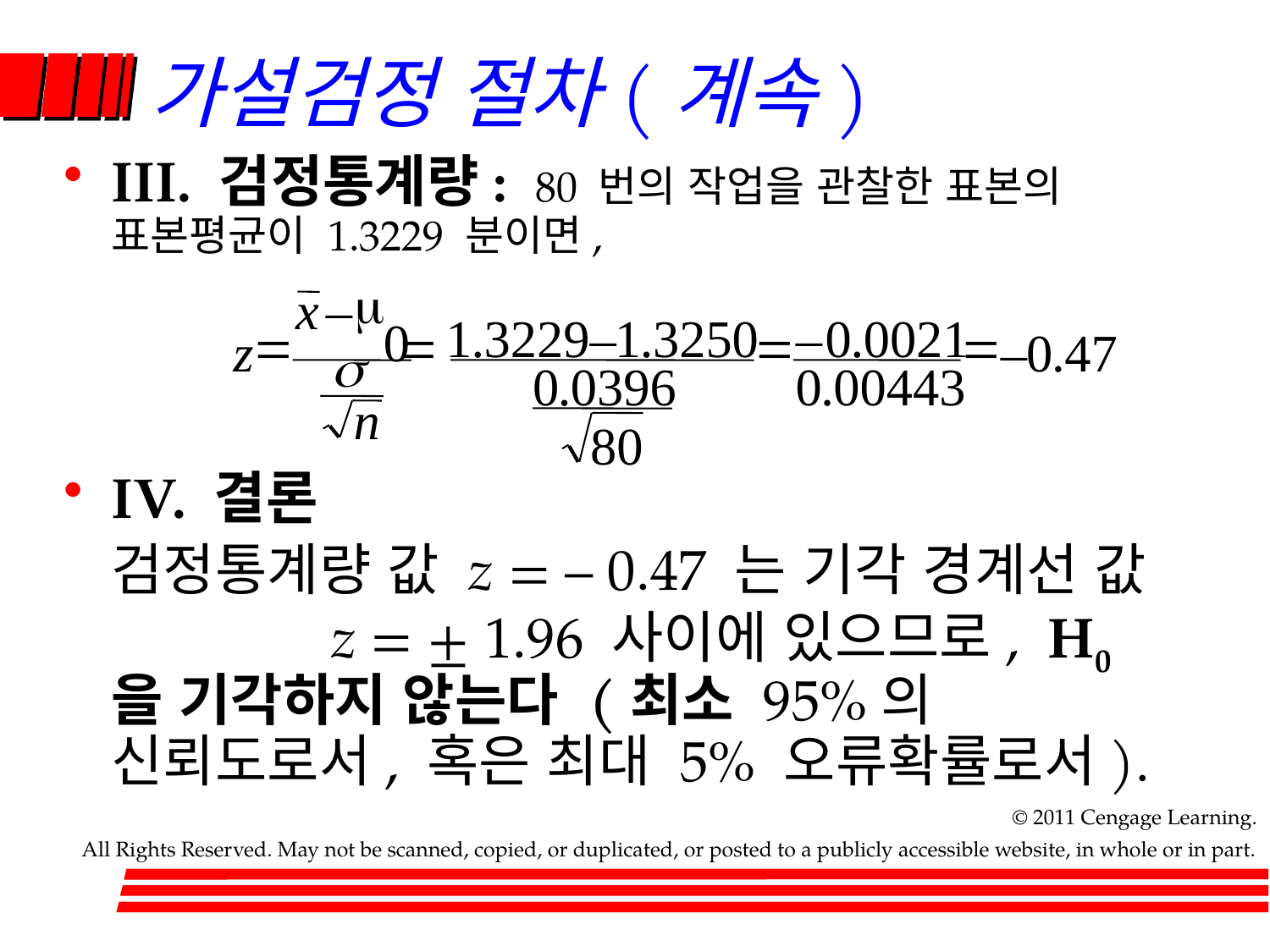

# 가설검정 절차(계속)
III. 검정통계량:  80 번의 작업을 관찰한 표본의 표본평균이 1.3229 분이면,

IV. 결론
	검정통계량 값 z = – 0.47 는 기각 경계선 값                z = ± 1.96 사이에 있으므로,  H0 을 기각하지 않는다 (최소 95%의 신뢰도로서, 혹은 최대 5% 오류확률로서).
μ
x
–

1
.
3229
–
1
.
3250
–
0
.
0021
0
=
=
=
=
z
–
0
.
47
σ
0
.
0396
0
.
00443

n

80

		           © 2011 Cengage Learning.
All Rights Reserved. May not be scanned, copied, or duplicated, or posted to a publicly accessible website, in whole or in part.